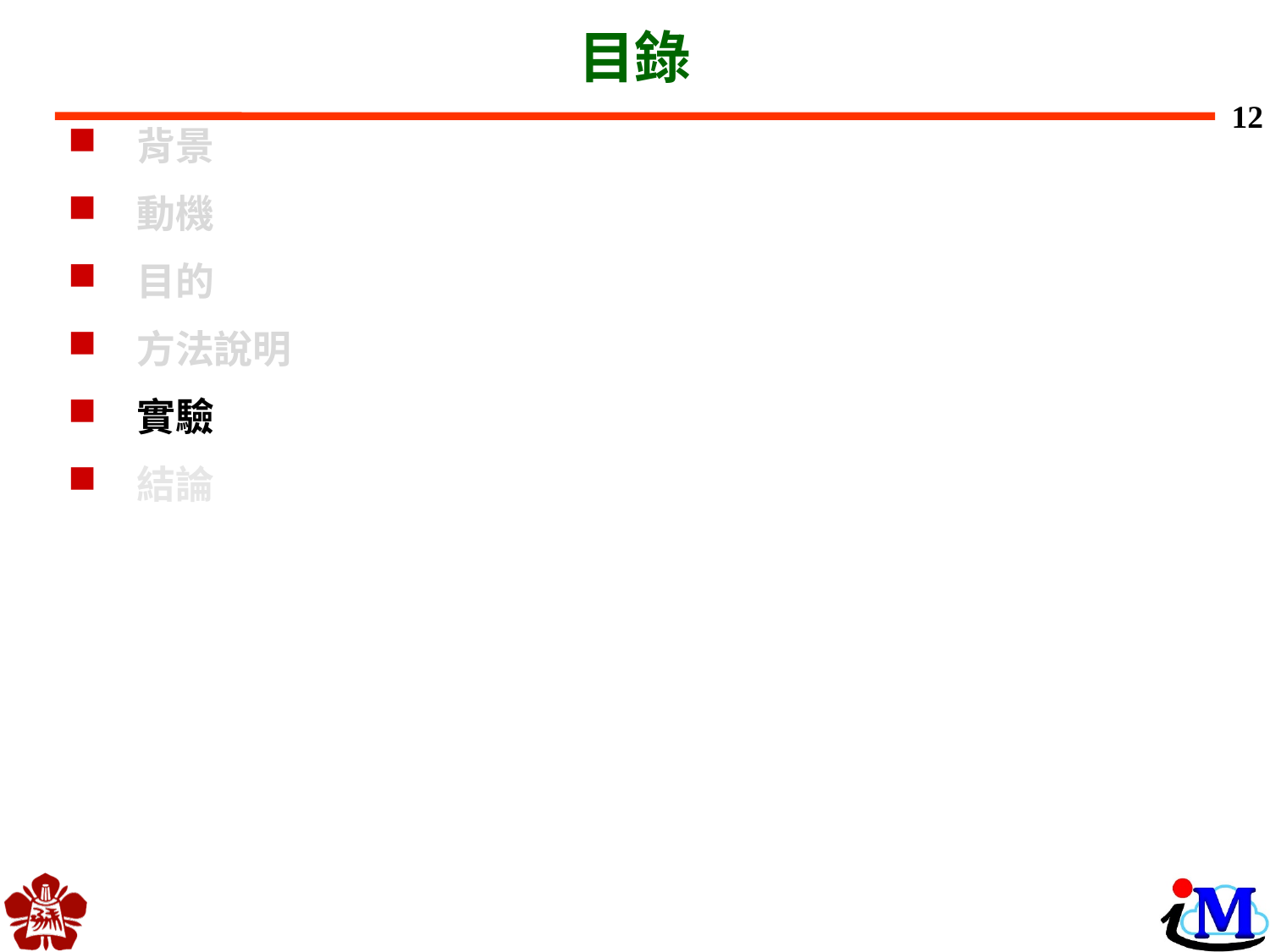

# 目錄
12
背景
動機
目的
方法說明
實驗
結論